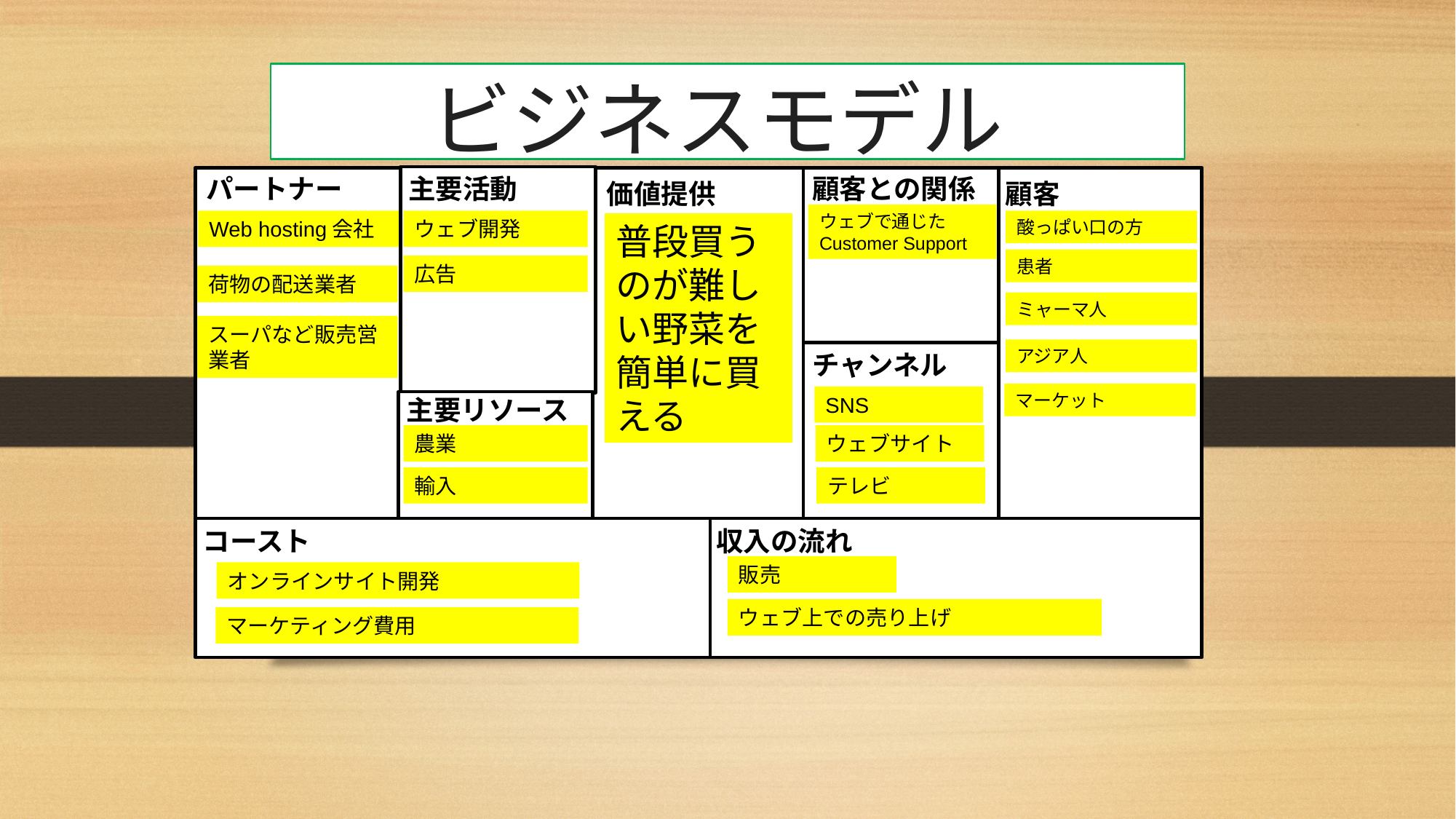

# ビジネスモデル

パートナー
Web hosting会社
荷物の配送業者
スーパなど販売営業者

主要活動
ウェブ開発
広告
顧客との関係
ウェブで通じたCustomer Support

価値提供
普段買うのが難しい野菜を簡単に買える
顧客
酸っぱい口の方
患者
ミャーマ人
アジア人
チャンネル
SNS
ウェブサイト
テレビ
マーケット
主要リソース
農業
輸入
コースト
オンラインサイト開発
マーケティング費用
収入の流れ
販売
ウェブ上での売り上げ